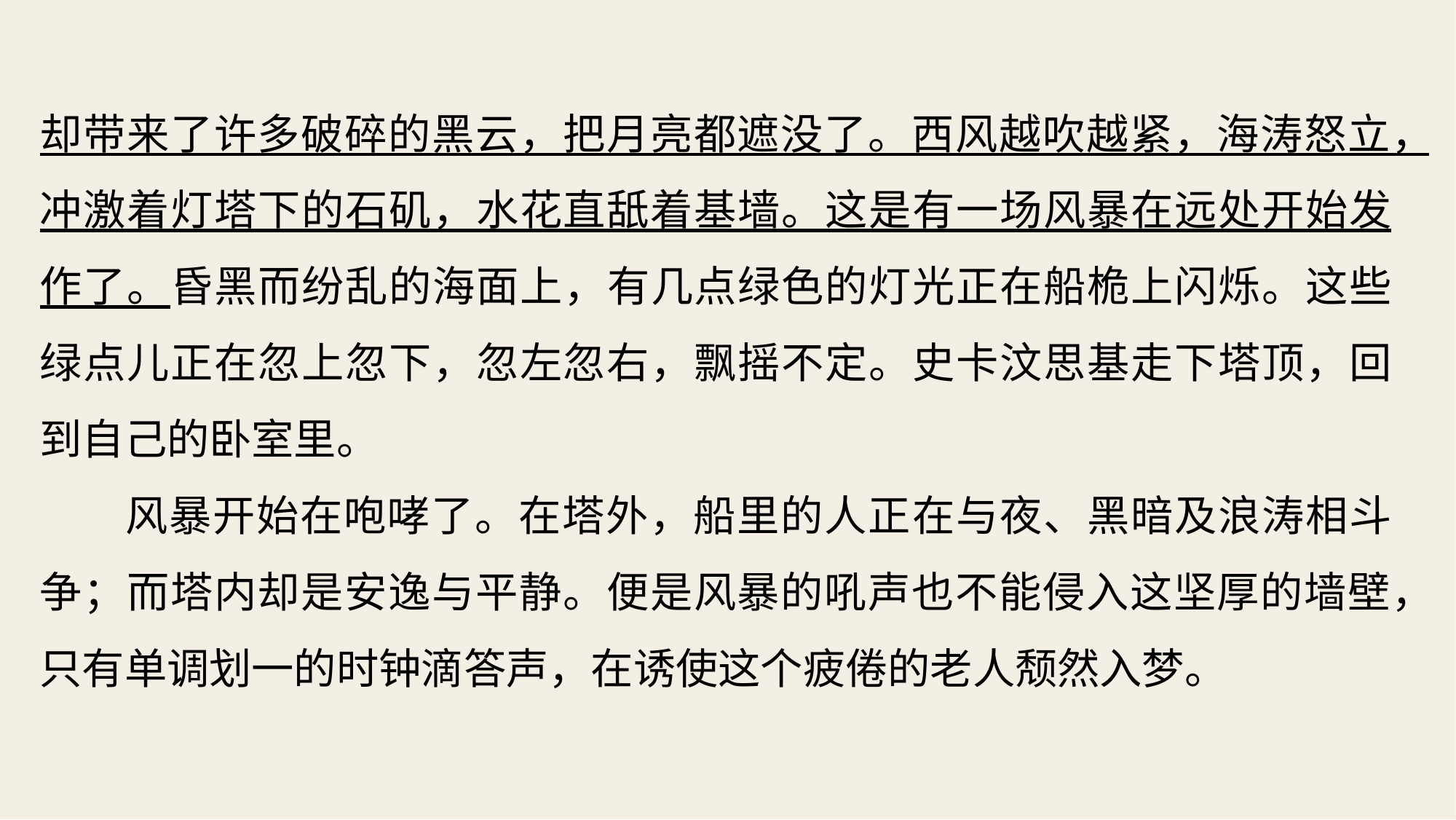

却带来了许多破碎的黑云，把月亮都遮没了。西风越吹越紧，海涛怒立，冲激着灯塔下的石矶，水花直舐着基墙。这是有一场风暴在远处开始发作了。昏黑而纷乱的海面上，有几点绿色的灯光正在船桅上闪烁。这些绿点儿正在忽上忽下，忽左忽右，飘摇不定。史卡汶思基走下塔顶，回到自己的卧室里。
风暴开始在咆哮了。在塔外，船里的人正在与夜、黑暗及浪涛相斗争；而塔内却是安逸与平静。便是风暴的吼声也不能侵入这坚厚的墙壁，只有单调划一的时钟滴答声，在诱使这个疲倦的老人颓然入梦。